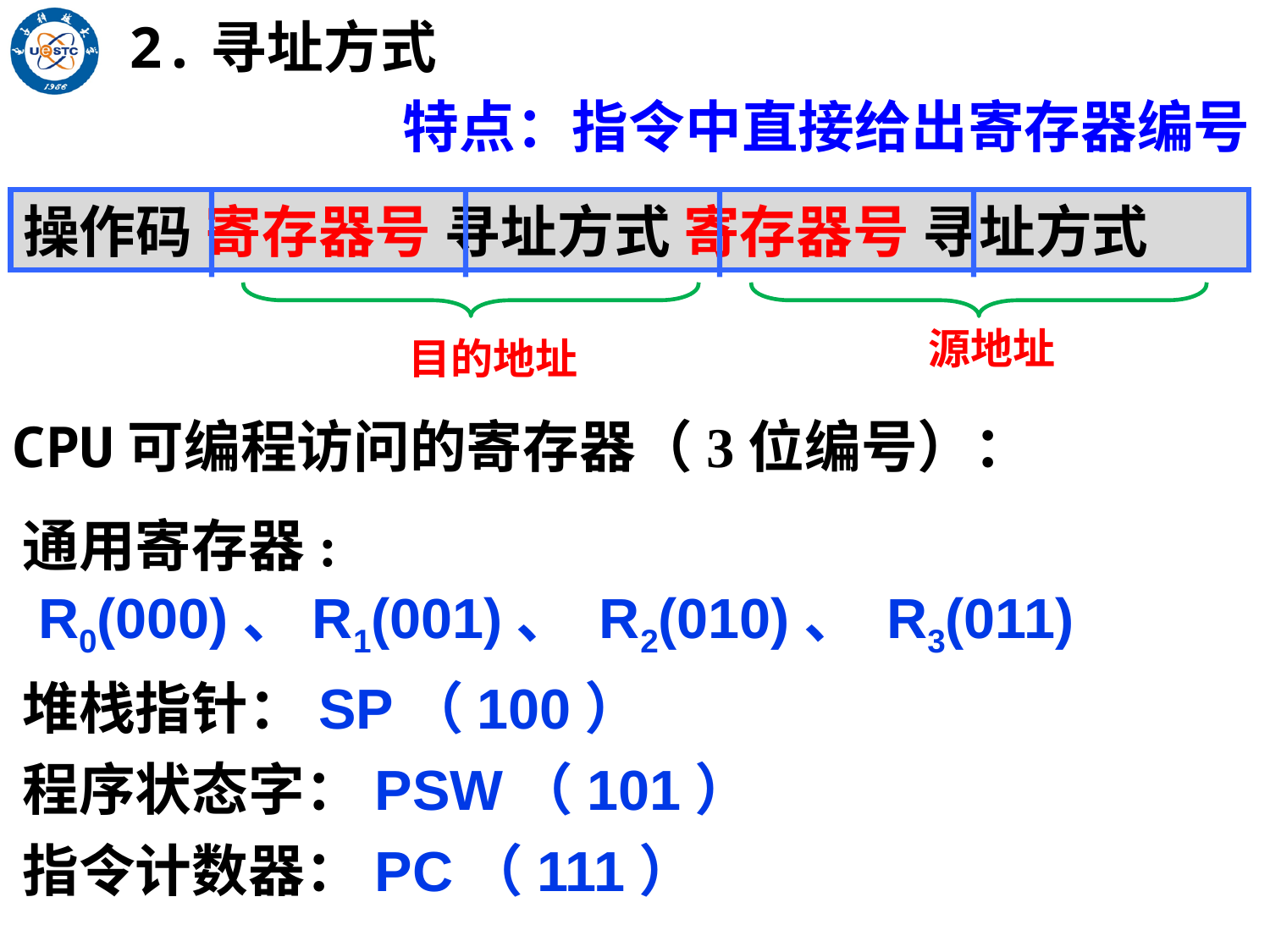

2.寻址方式

特点：指令中直接给出寄存器编号
操作码 寄存器号 寻址方式 寄存器号 寻址方式

源地址
目的地址
CPU可编程访问的寄存器（3位编号）：
通用寄存器:
 R0(000)、R1(001)、 R2(010)、 R3(011)
堆栈指针：SP（100）
程序状态字：PSW（101）
指令计数器：PC（111）